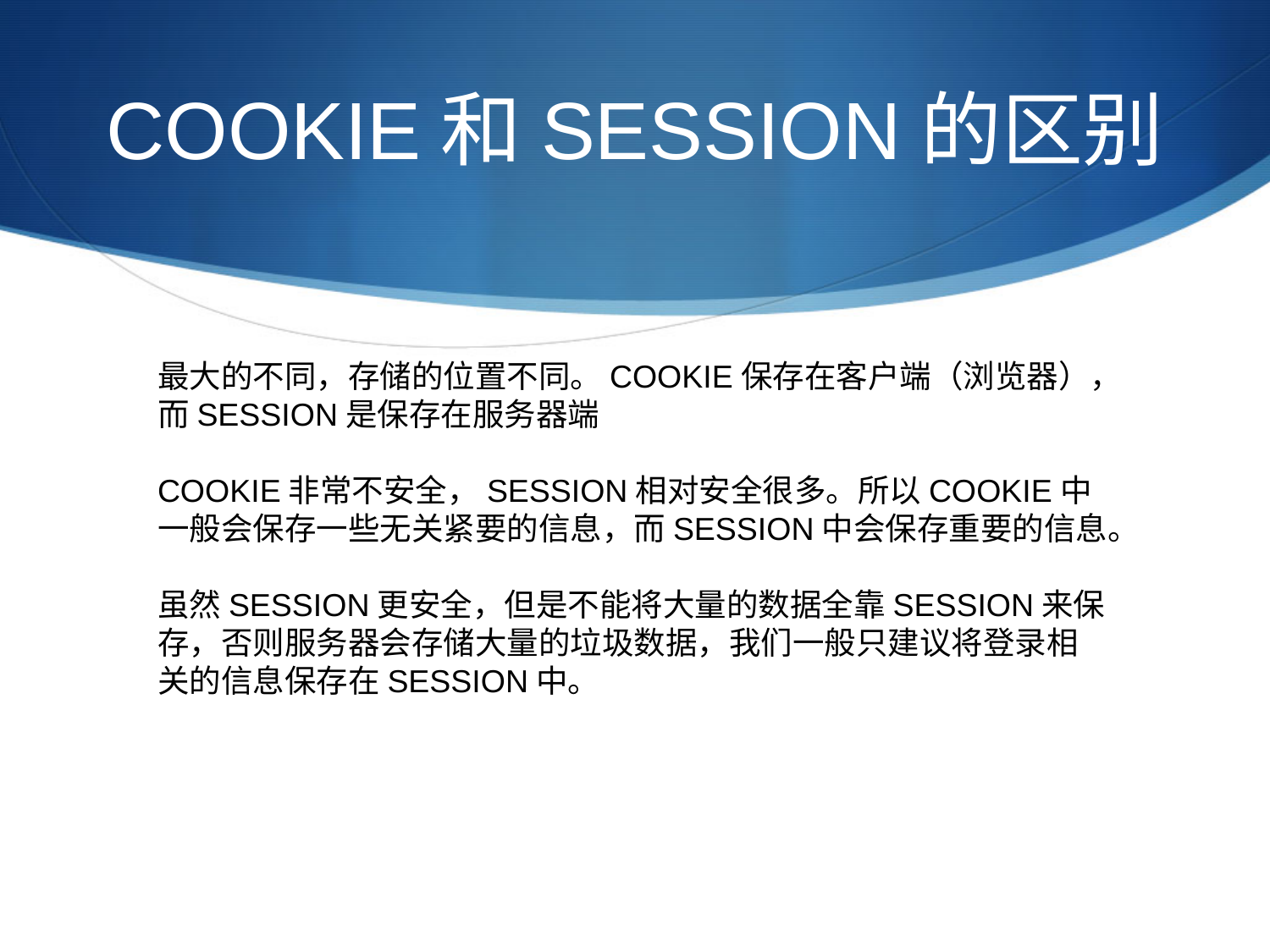

# COOKIE和SESSION的区别
最大的不同，存储的位置不同。COOKIE保存在客户端（浏览器），而SESSION是保存在服务器端

COOKIE非常不安全，SESSION相对安全很多。所以COOKIE中一般会保存一些无关紧要的信息，而SESSION中会保存重要的信息。

虽然SESSION更安全，但是不能将大量的数据全靠SESSION来保存，否则服务器会存储大量的垃圾数据，我们一般只建议将登录相关的信息保存在SESSION中。